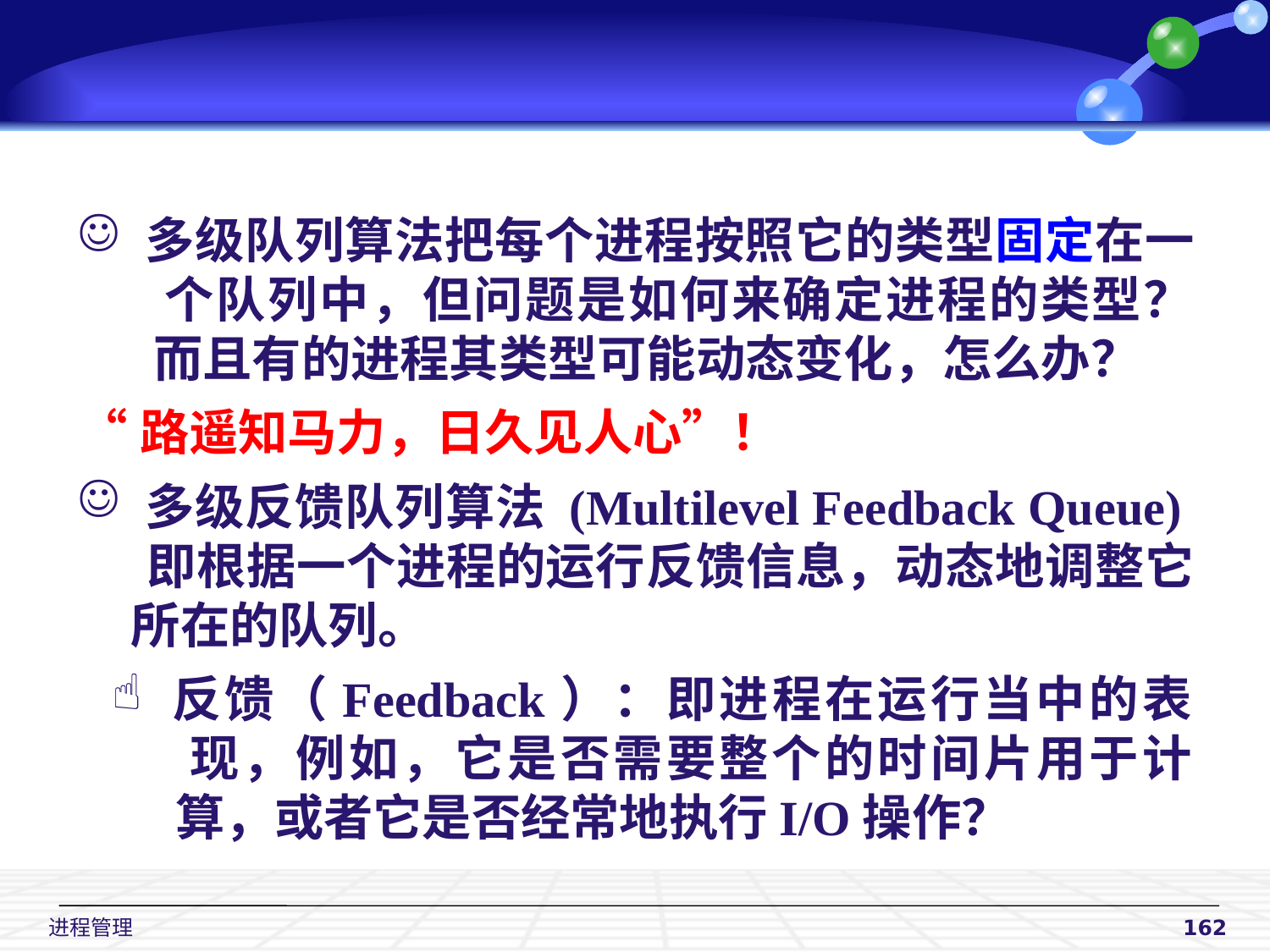

多级队列算法把每个进程按照它的类型固定在一
    个队列中，但问题是如何来确定进程的类型？
    而且有的进程其类型可能动态变化，怎么办？
“路遥知马力，日久见人心”！
 多级反馈队列算法 (Multilevel Feedback Queue)
  即根据一个进程的运行反馈信息，动态地调整它
  所在的队列。
 反馈（Feedback）：即进程在运行当中的表
   现，例如，它是否需要整个的时间片用于计
   算，或者它是否经常地执行I/O操作？
   进程管理
162